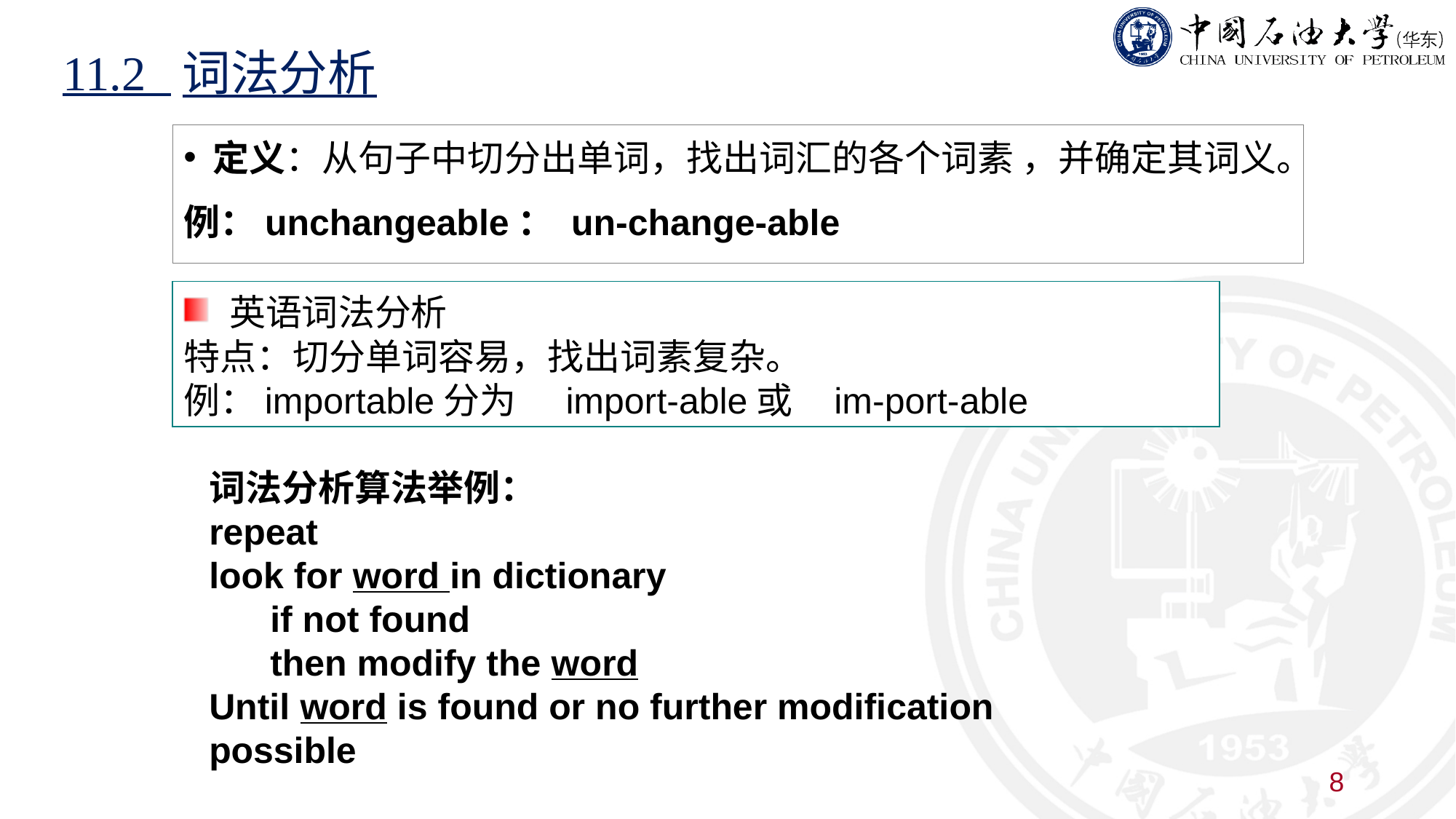

# 11.2  词法分析
 定义：从句子中切分出单词，找出词汇的各个词素 ，并确定其词义。
例：unchangeable： un-change-able

 英语词法分析
特点：切分单词容易，找出词素复杂。
例：importable分为     import-able或    im-port-able
词法分析算法举例：
repeat
look for word in dictionary
      if not found
      then modify the word
Until word is found or no further modification possible

8